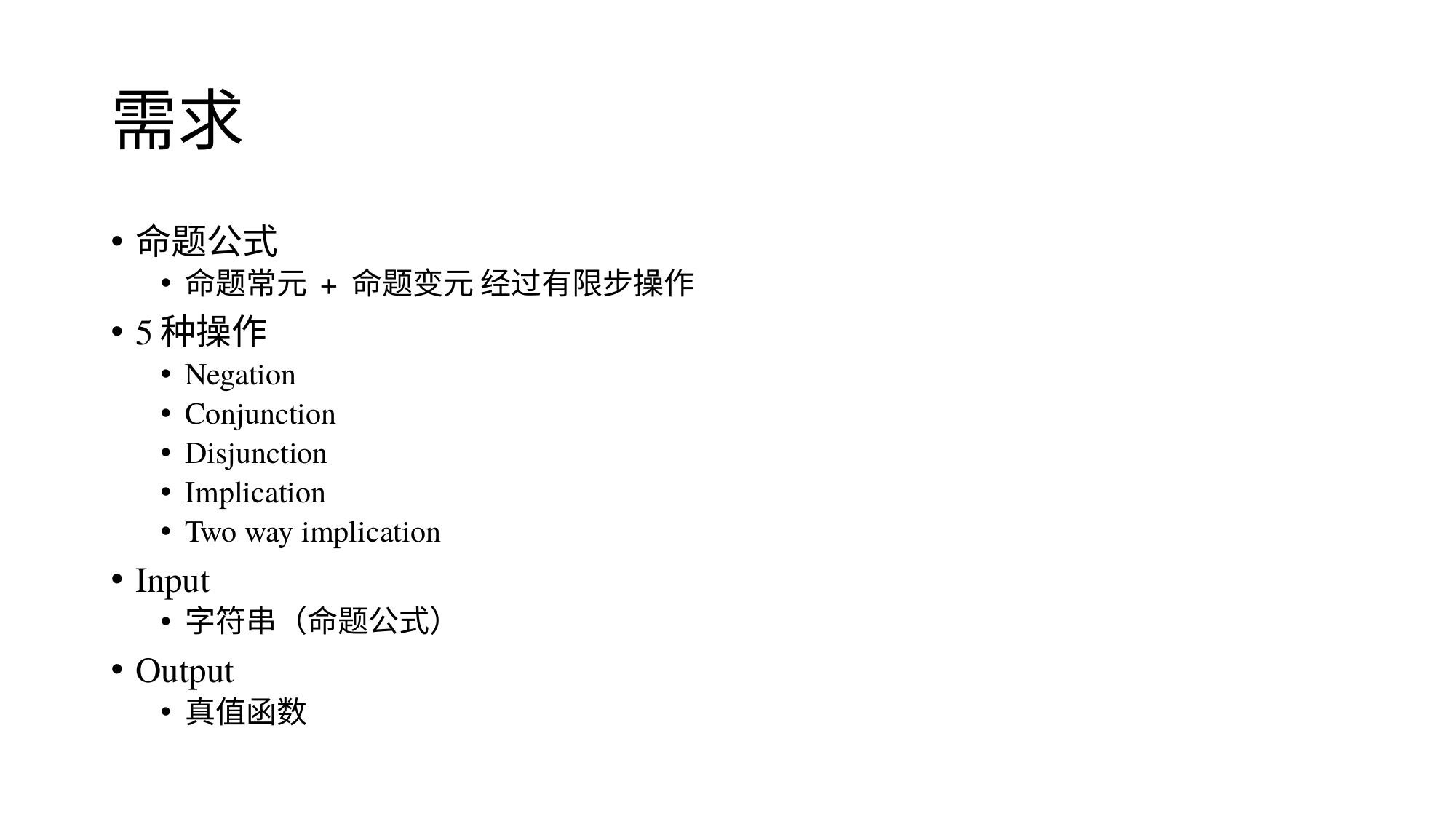

# 需求
命题公式
命题常元 + 命题变元 经过有限步操作
5种操作
Negation
Conjunction
Disjunction
Implication
Two way implication
Input
字符串（命题公式）
Output
真值函数